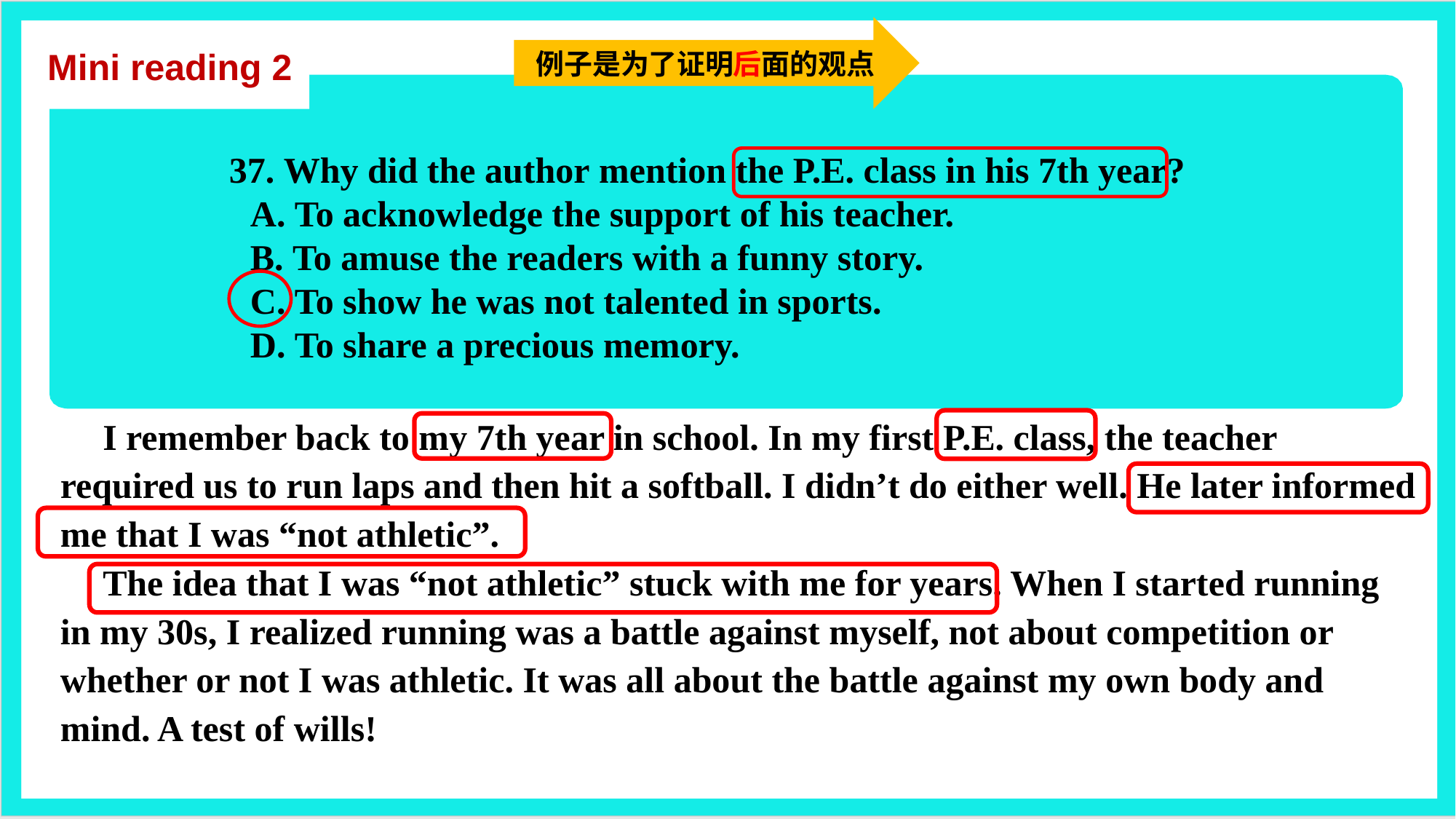

例子是为了证明后面的观点
Mini reading 2

37. Why did the author mention the P.E. class in his 7th year?
A. To acknowledge the support of his teacher.
B. To amuse the readers with a funny story.
C. To show he was not talented in sports.
D. To share a precious memory.

I remember back to my 7th year in school. In my first P.E. class, the teacher required us to run laps and then hit a softball. I didn’t do either well. He later informed me that I was “not athletic”.
The idea that I was “not athletic” stuck with me for years. When I started running in my 30s, I realized running was a battle against myself, not about competition or whether or not I was athletic. It was all about the battle against my own body and mind. A test of wills!